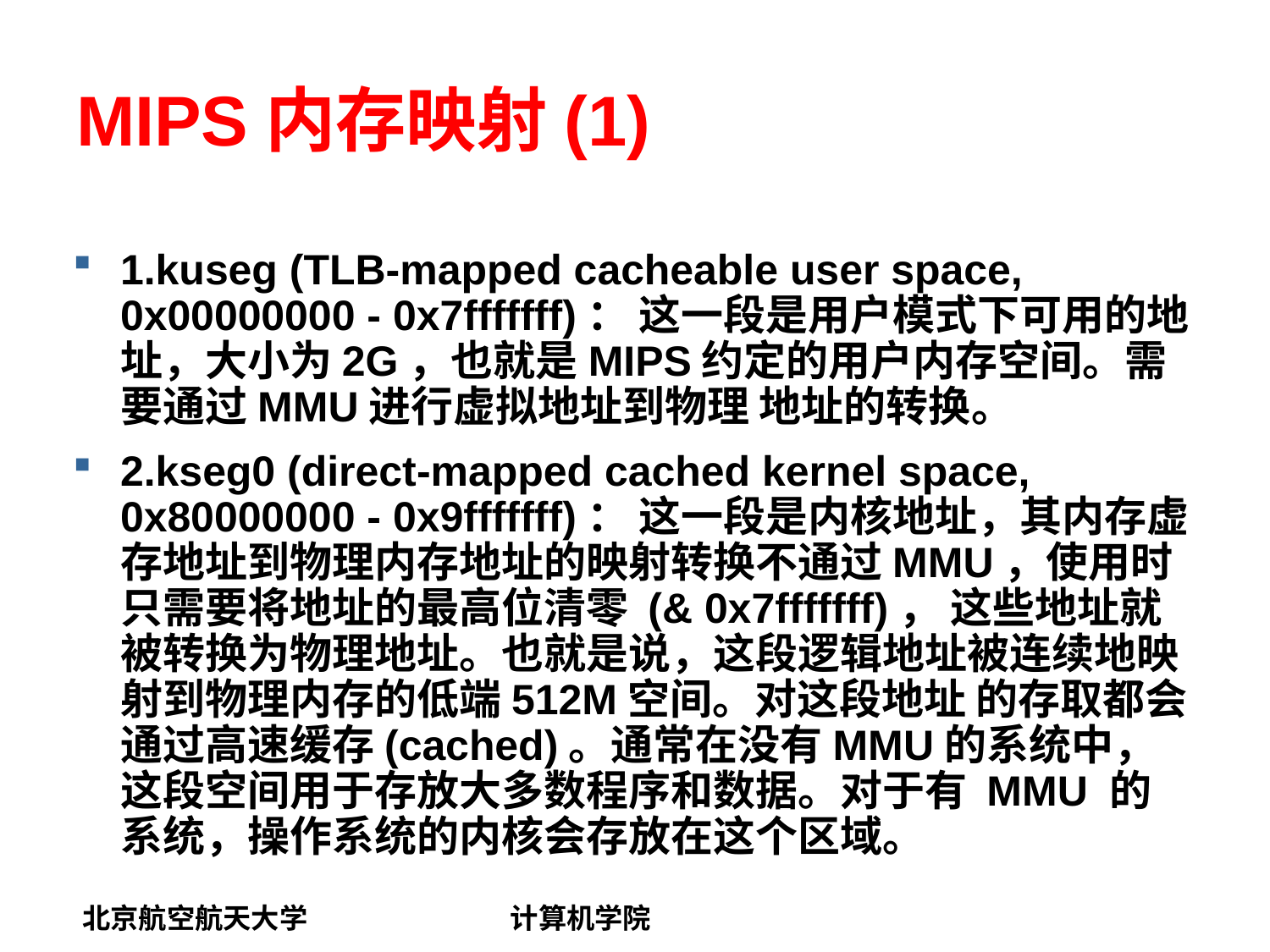

# MIPS内存映射(1)

1.kuseg (TLB-mapped cacheable user space, 0x00000000 - 0x7fffffff)： 这一段是用户模式下可用的地址，大小为2G，也就是MIPS约定的用户内存空间。需要通过MMU进行虚拟地址到物理 地址的转换。
2.kseg0 (direct-mapped cached kernel space, 0x80000000 - 0x9fffffff)： 这一段是内核地址，其内存虚存地址到物理内存地址的映射转换不通过MMU，使用时只需要将地址的最高位清零 (& 0x7fffffff)， 这些地址就被转换为物理地址。也就是说，这段逻辑地址被连续地映射到物理内存的低端512M空间。对这段地址 的存取都会通过高速缓存(cached)。通常在没有MMU的系统中，这段空间用于存放大多数程序和数据。对于有 MMU 的系统，操作系统的内核会存放在这个区域。